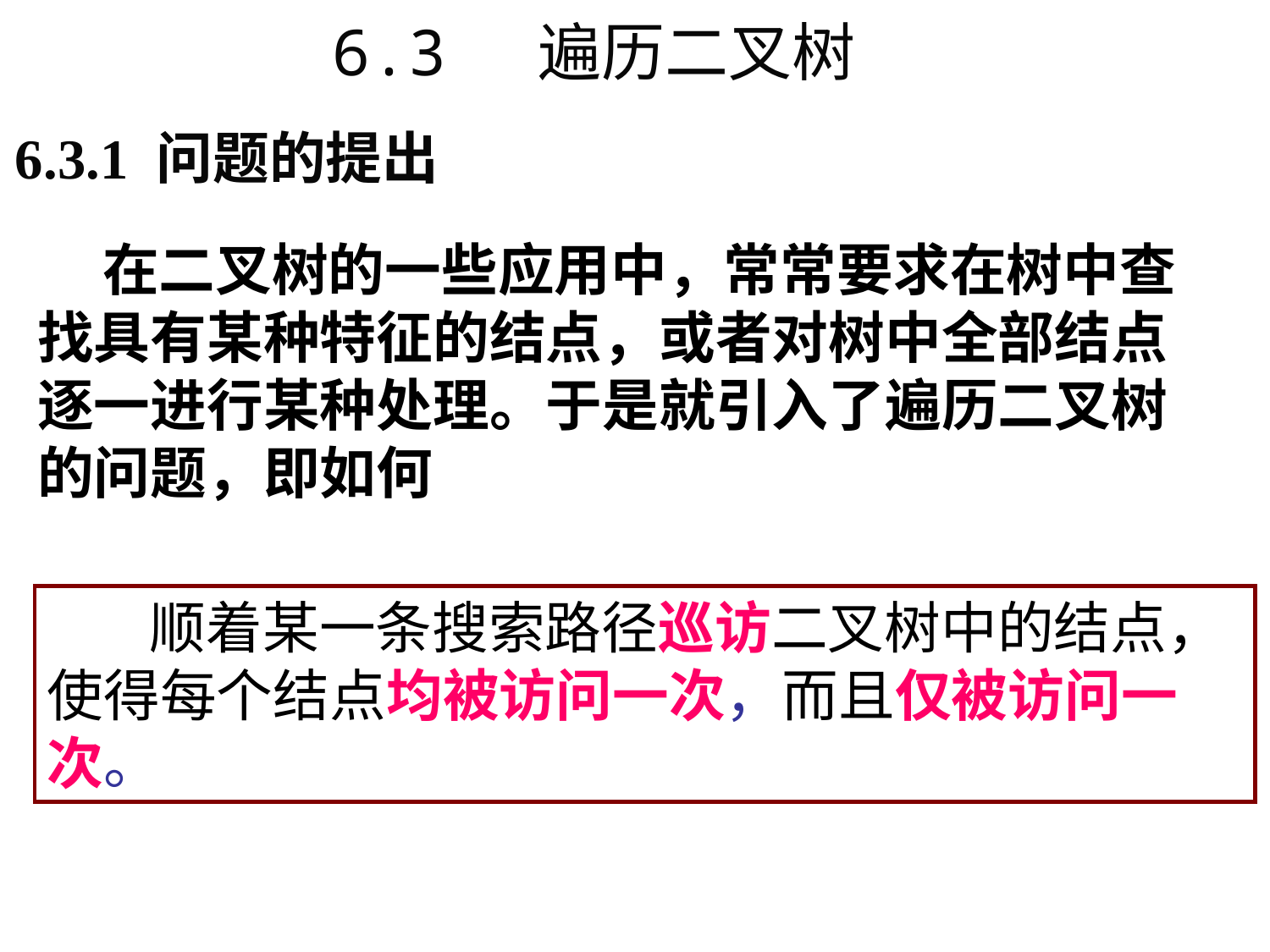

6.3  遍历二叉树
6.3.1 问题的提出
    在二叉树的一些应用中，常常要求在树中查找具有某种特征的结点，或者对树中全部结点逐一进行某种处理。于是就引入了遍历二叉树的问题，即如何
       顺着某一条搜索路径巡访二叉树中的结点，使得每个结点均被访问一次，而且仅被访问一次。